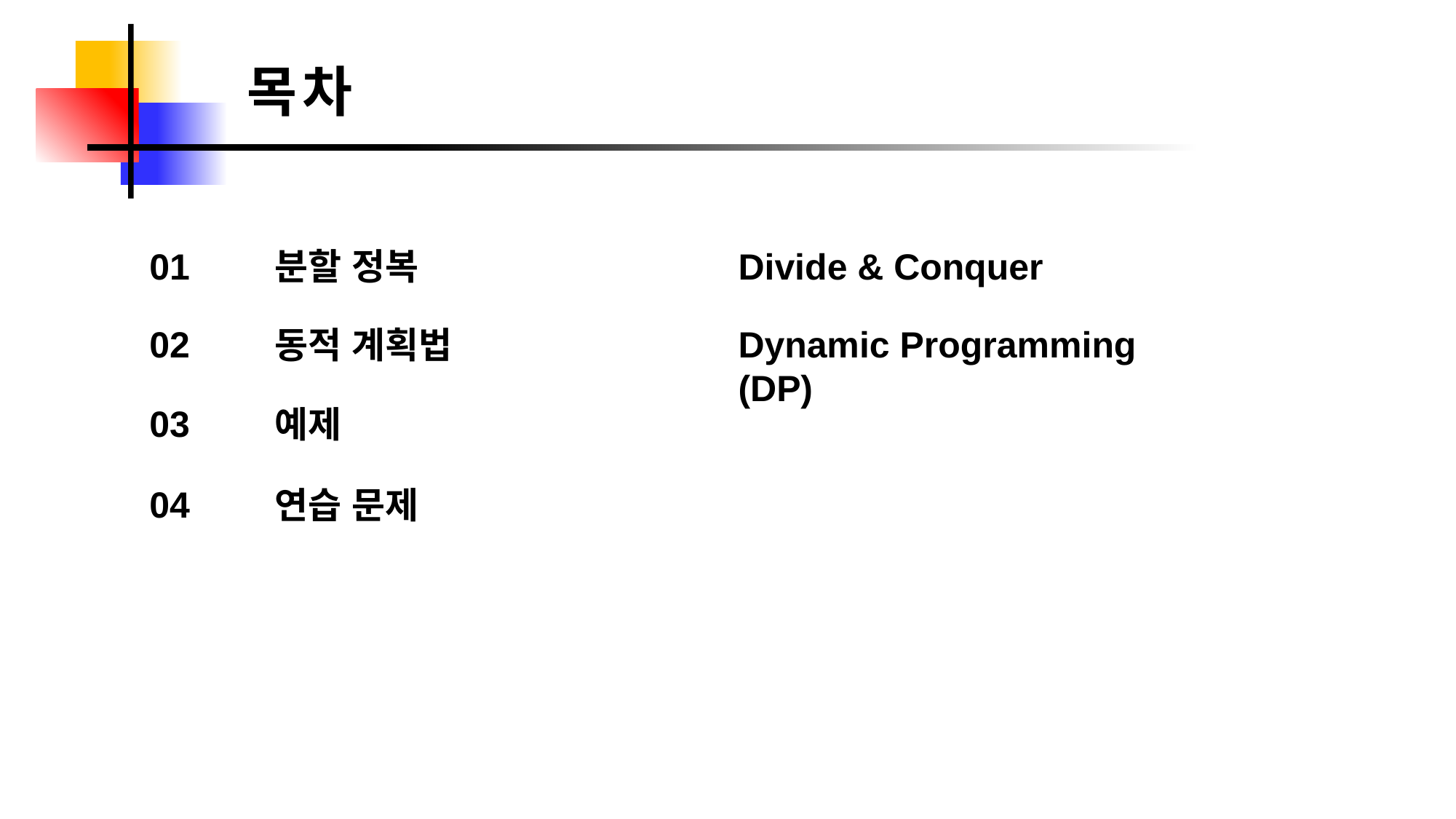

목차
01
분할 정복
Divide & Conquer
02
Dynamic Programming (DP)
동적 계획법
03
예제
04
연습 문제